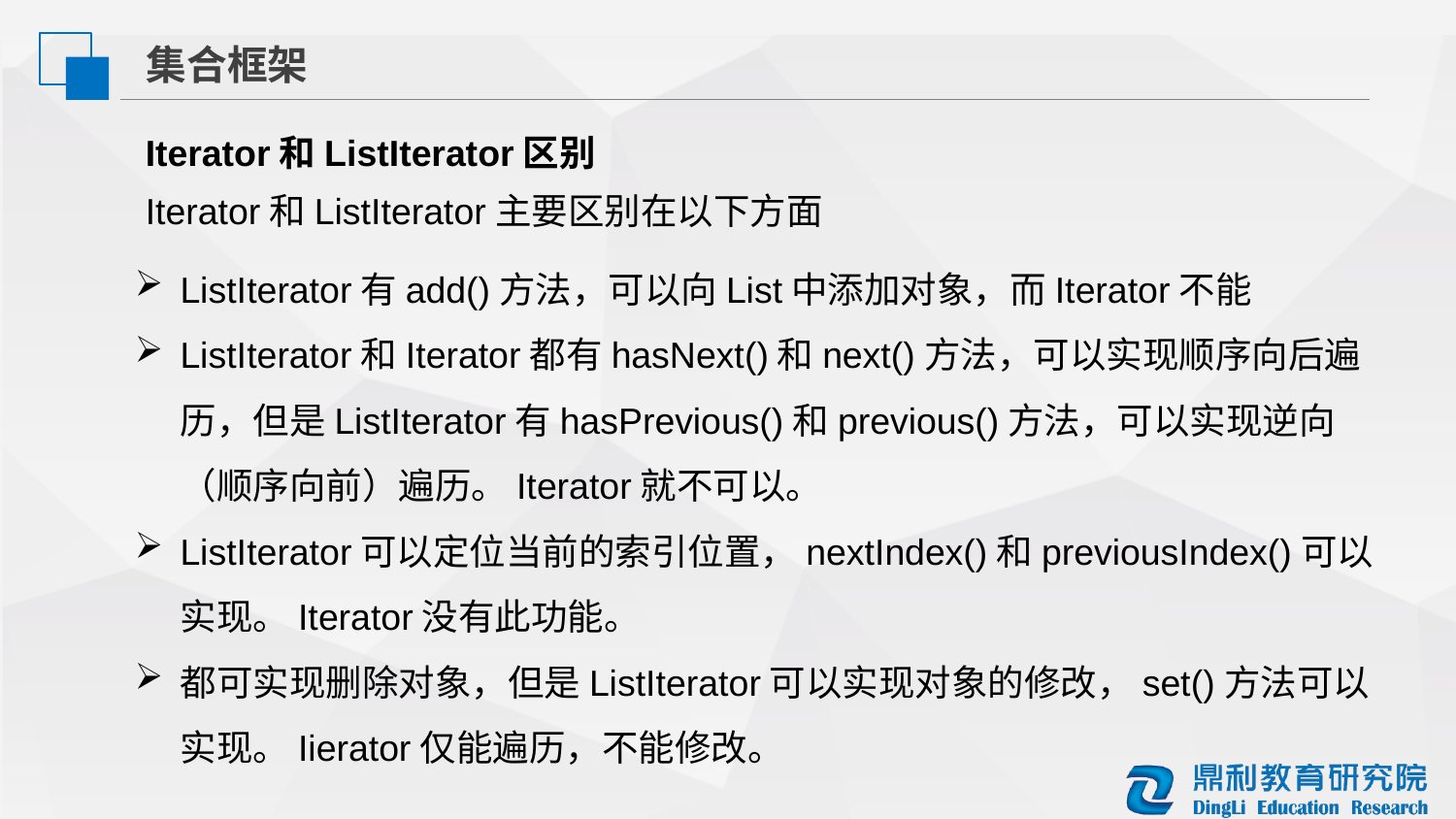

集合框架
Iterator和ListIterator区别
Iterator和ListIterator主要区别在以下方面
ListIterator有add()方法，可以向List中添加对象，而Iterator不能
ListIterator和Iterator都有hasNext()和next()方法，可以实现顺序向后遍历，但是ListIterator有hasPrevious()和previous()方法，可以实现逆向（顺序向前）遍历。Iterator就不可以。
ListIterator可以定位当前的索引位置，nextIndex()和previousIndex()可以实现。Iterator没有此功能。
都可实现删除对象，但是ListIterator可以实现对象的修改，set()方法可以实现。Iierator仅能遍历，不能修改。